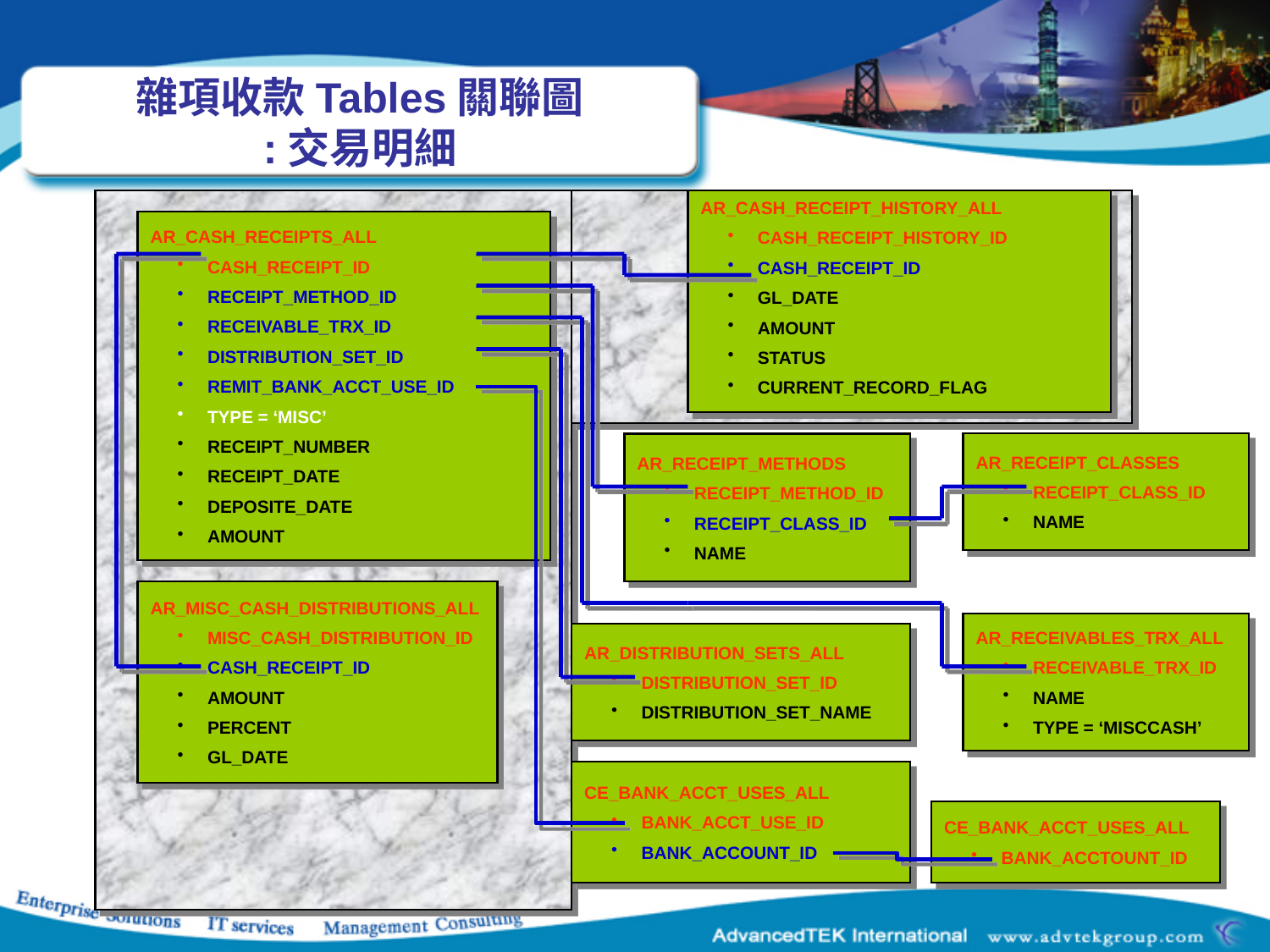

# 雜項收款Tables關聯圖 :交易明細

AR_CASH_RECEIPT_HISTORY_ALL
CASH_RECEIPT_HISTORY_ID
CASH_RECEIPT_ID
GL_DATE
AMOUNT
STATUS
CURRENT_RECORD_FLAG
AR_CASH_RECEIPTS_ALL
CASH_RECEIPT_ID
RECEIPT_METHOD_ID
RECEIVABLE_TRX_ID
DISTRIBUTION_SET_ID
REMIT_BANK_ACCT_USE_ID
TYPE = ‘MISC’
RECEIPT_NUMBER
RECEIPT_DATE
DEPOSITE_DATE
AMOUNT

AR_RECEIPT_METHODS
RECEIPT_METHOD_ID
RECEIPT_CLASS_ID
NAME
AR_RECEIPT_CLASSES
RECEIPT_CLASS_ID
NAME

AR_MISC_CASH_DISTRIBUTIONS_ALL
MISC_CASH_DISTRIBUTION_ID
CASH_RECEIPT_ID
AMOUNT
PERCENT
GL_DATE

AR_RECEIVABLES_TRX_ALL
RECEIVABLE_TRX_ID
NAME
TYPE = ‘MISCCASH’
AR_DISTRIBUTION_SETS_ALL
DISTRIBUTION_SET_ID
DISTRIBUTION_SET_NAME

CE_BANK_ACCT_USES_ALL
BANK_ACCT_USE_ID
BANK_ACCOUNT_ID
CE_BANK_ACCT_USES_ALL
BANK_ACCTOUNT_ID